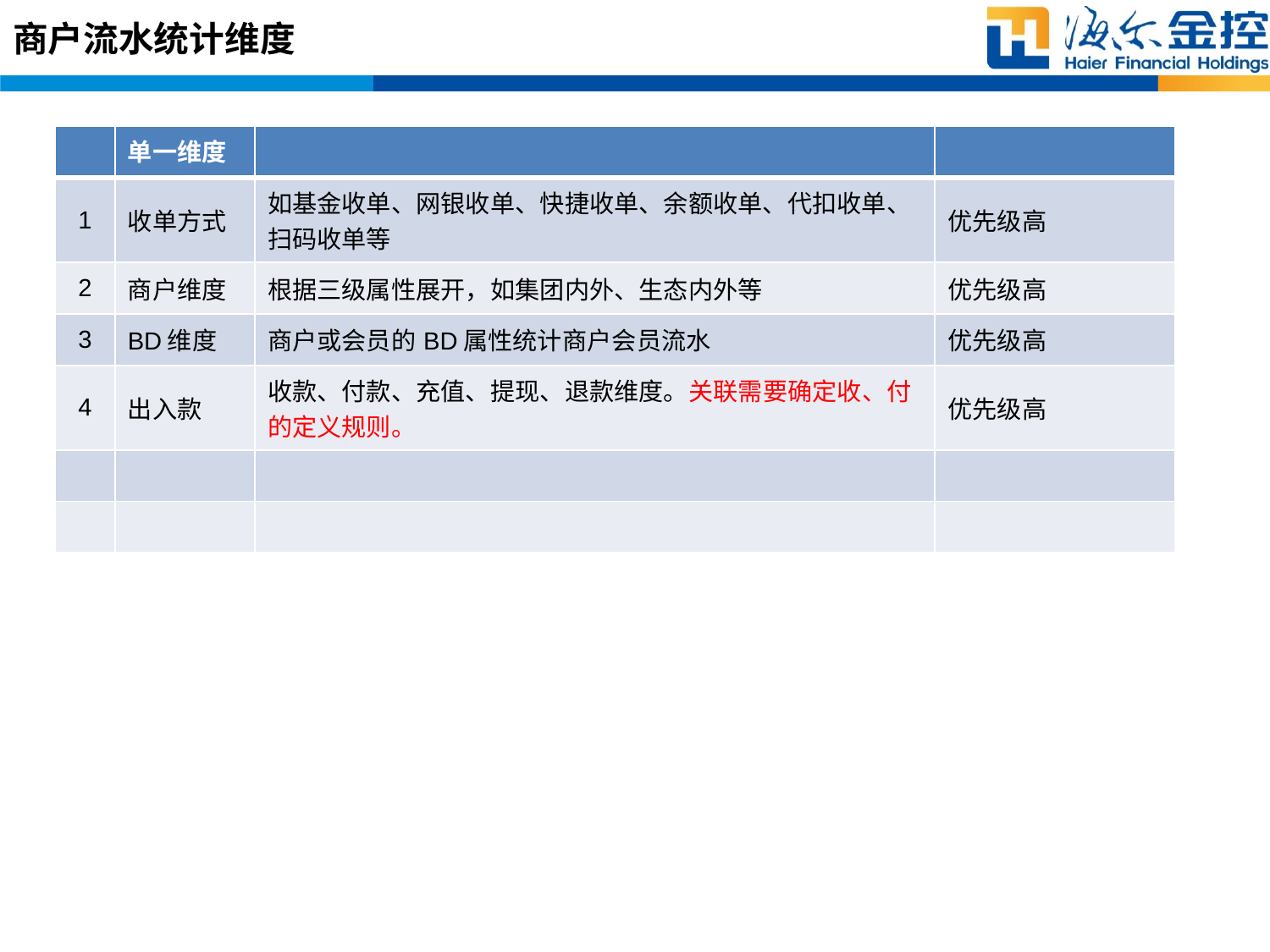

# 商户流水统计维度
|  | 单一维度 |  |  |
| --- | --- | --- | --- |
| 1 | 收单方式 | 如基金收单、网银收单、快捷收单、余额收单、代扣收单、扫码收单等 | 优先级高 |
| 2 | 商户维度 | 根据三级属性展开，如集团内外、生态内外等 | 优先级高 |
| 3 | BD维度 | 商户或会员的BD属性统计商户会员流水 | 优先级高 |
| 4 | 出入款 | 收款、付款、充值、提现、退款维度。关联需要确定收、付的定义规则。 | 优先级高 |
|  |  |  |  |
|  |  |  |  |